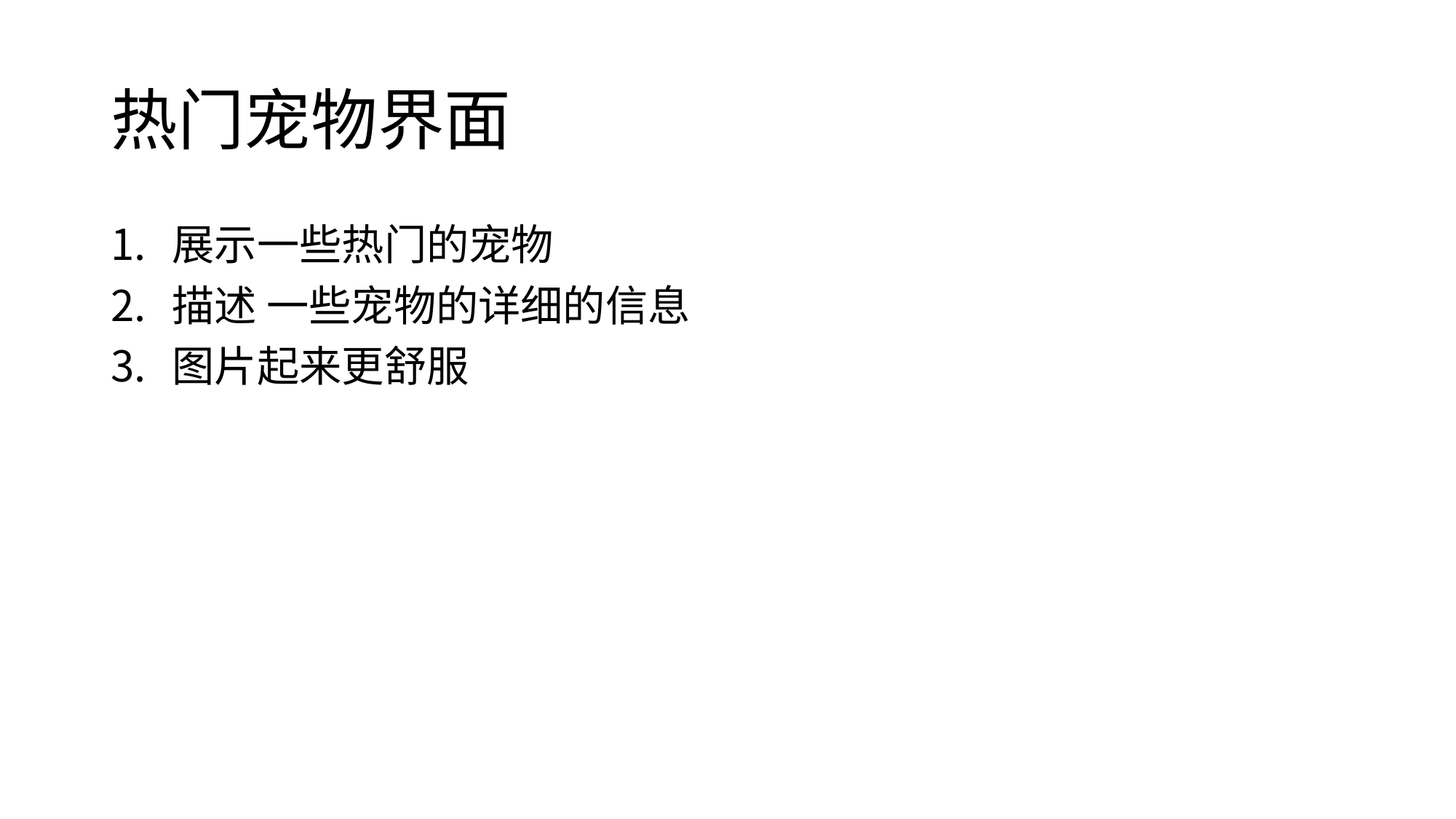

# 热门宠物界面
展示一些热门的宠物
描述 一些宠物的详细的信息
图片起来更舒服